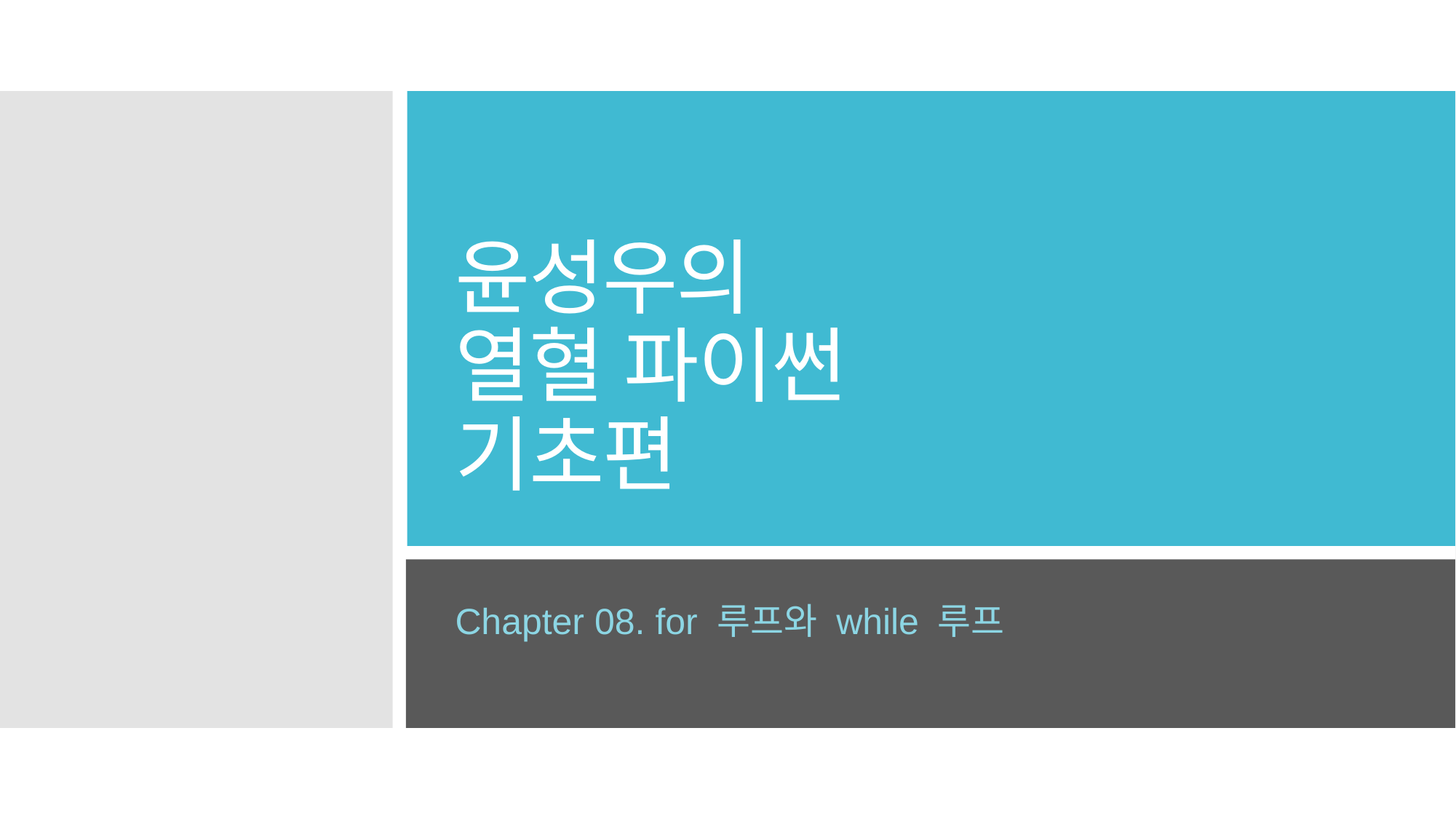

# 윤성우의 열혈 파이썬 기초편

Chapter 08. for 루프와 while 루프